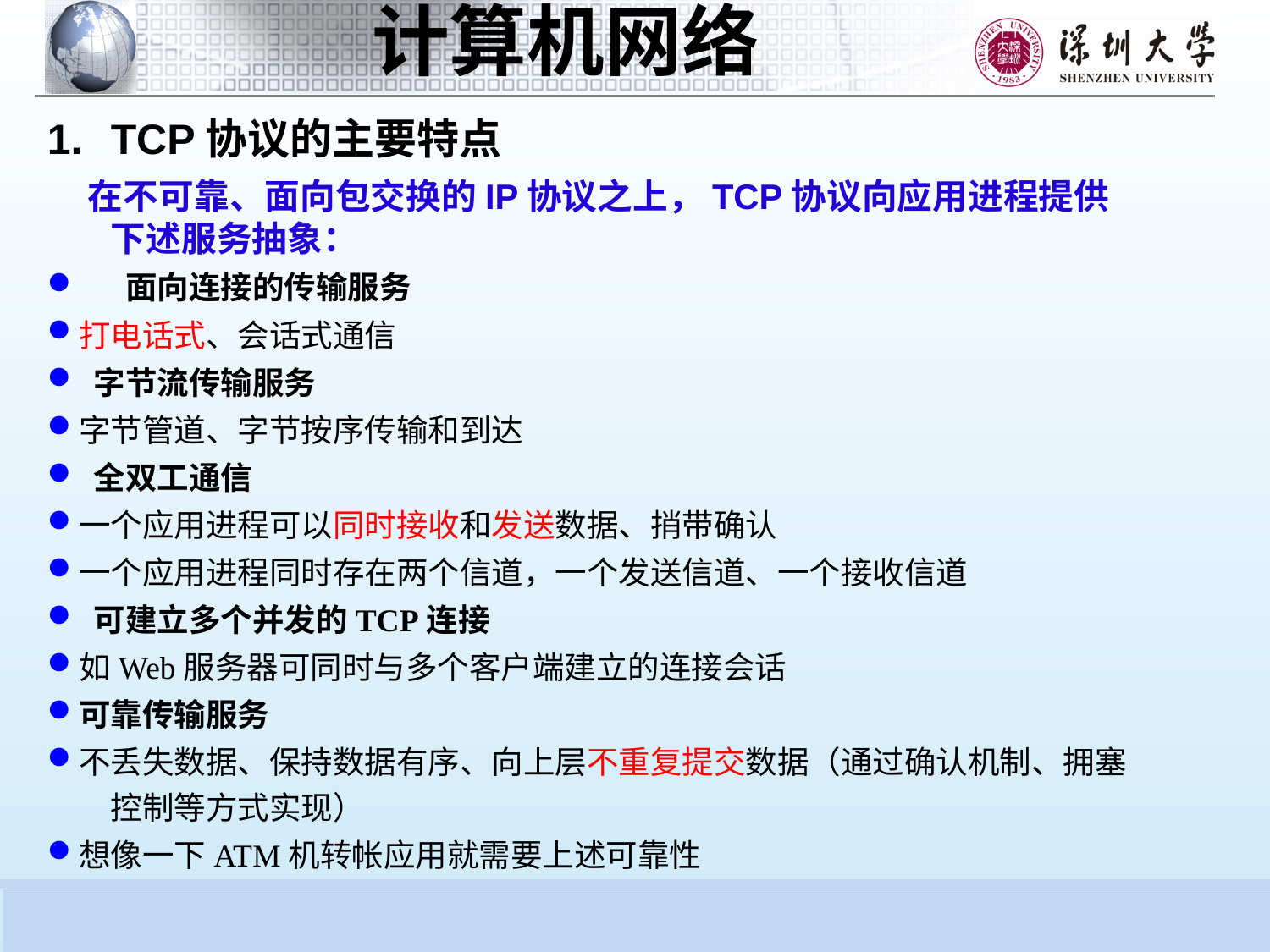

TCP协议的主要特点
    在不可靠、面向包交换的IP协议之上，TCP协议向应用进程提供下述服务抽象：
 面向连接的传输服务
打电话式、会话式通信
 字节流传输服务
字节管道、字节按序传输和到达
 全双工通信
一个应用进程可以同时接收和发送数据、捎带确认
一个应用进程同时存在两个信道，一个发送信道、一个接收信道
 可建立多个并发的TCP连接
如Web服务器可同时与多个客户端建立的连接会话
可靠传输服务
不丢失数据、保持数据有序、向上层不重复提交数据（通过确认机制、拥塞控制等方式实现）
想像一下ATM机转帐应用就需要上述可靠性